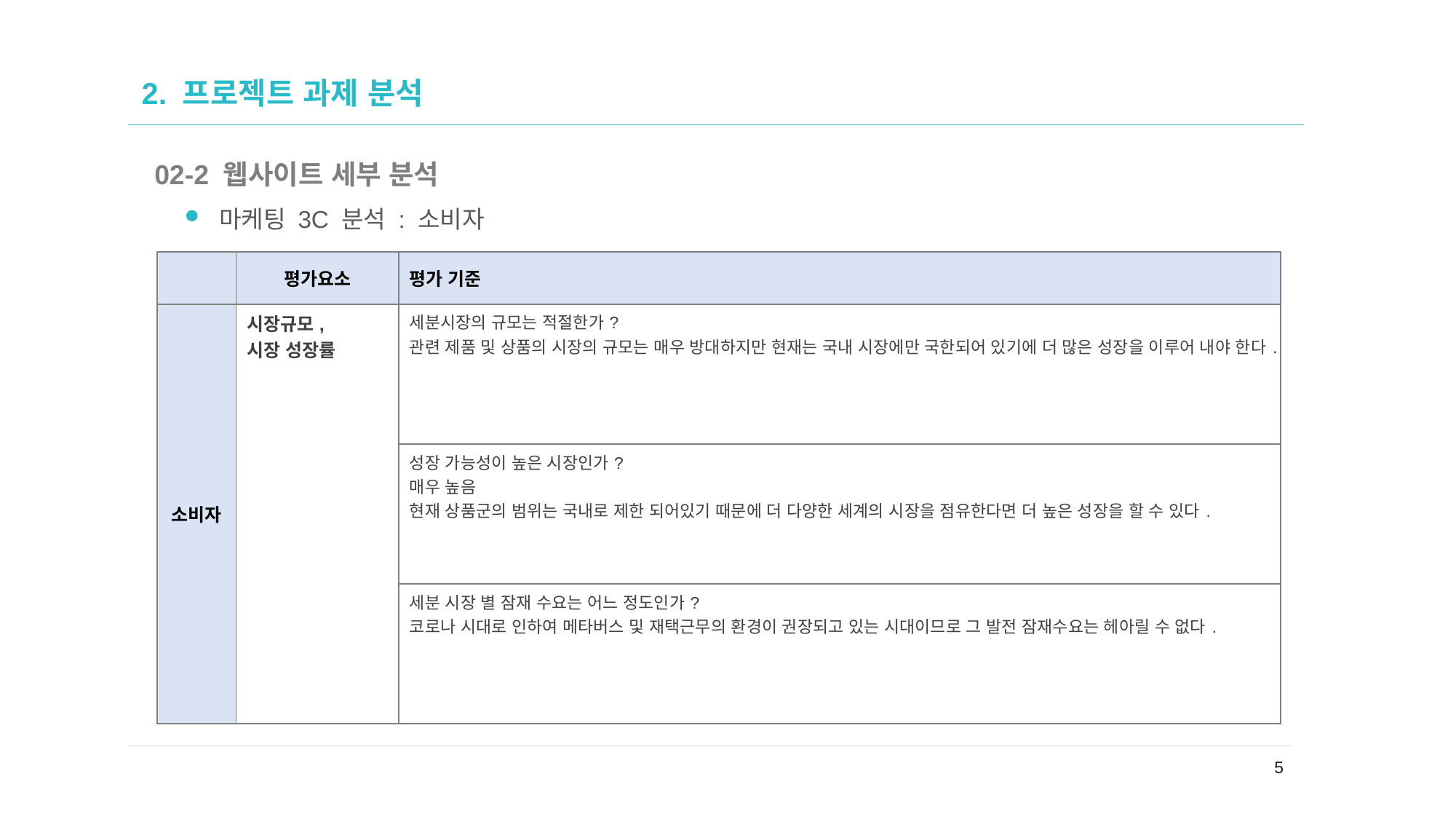

02
# 2. 프로젝트 과제 분석
02-2 웹사이트 세부 분석
마케팅 3C 분석 : 소비자

|  | 평가요소 | 평가 기준 |
| --- | --- | --- |
| 소비자 | 시장규모, 시장 성장률 | 세분시장의 규모는 적절한가? 관련 제품 및 상품의 시장의 규모는 매우 방대하지만 현재는 국내 시장에만 국한되어 있기에 더 많은 성장을 이루어 내야 한다. |
|  |  | 성장 가능성이 높은 시장인가? 매우 높음 현재 상품군의 범위는 국내로 제한 되어있기 때문에 더 다양한 세계의 시장을 점유한다면 더 높은 성장을 할 수 있다. |
|  |  | 세분 시장 별 잠재 수요는 어느 정도인가? 코로나 시대로 인하여 메타버스 및 재택근무의 환경이 권장되고 있는 시대이므로 그 발전 잠재수요는 헤아릴 수 없다. |
5